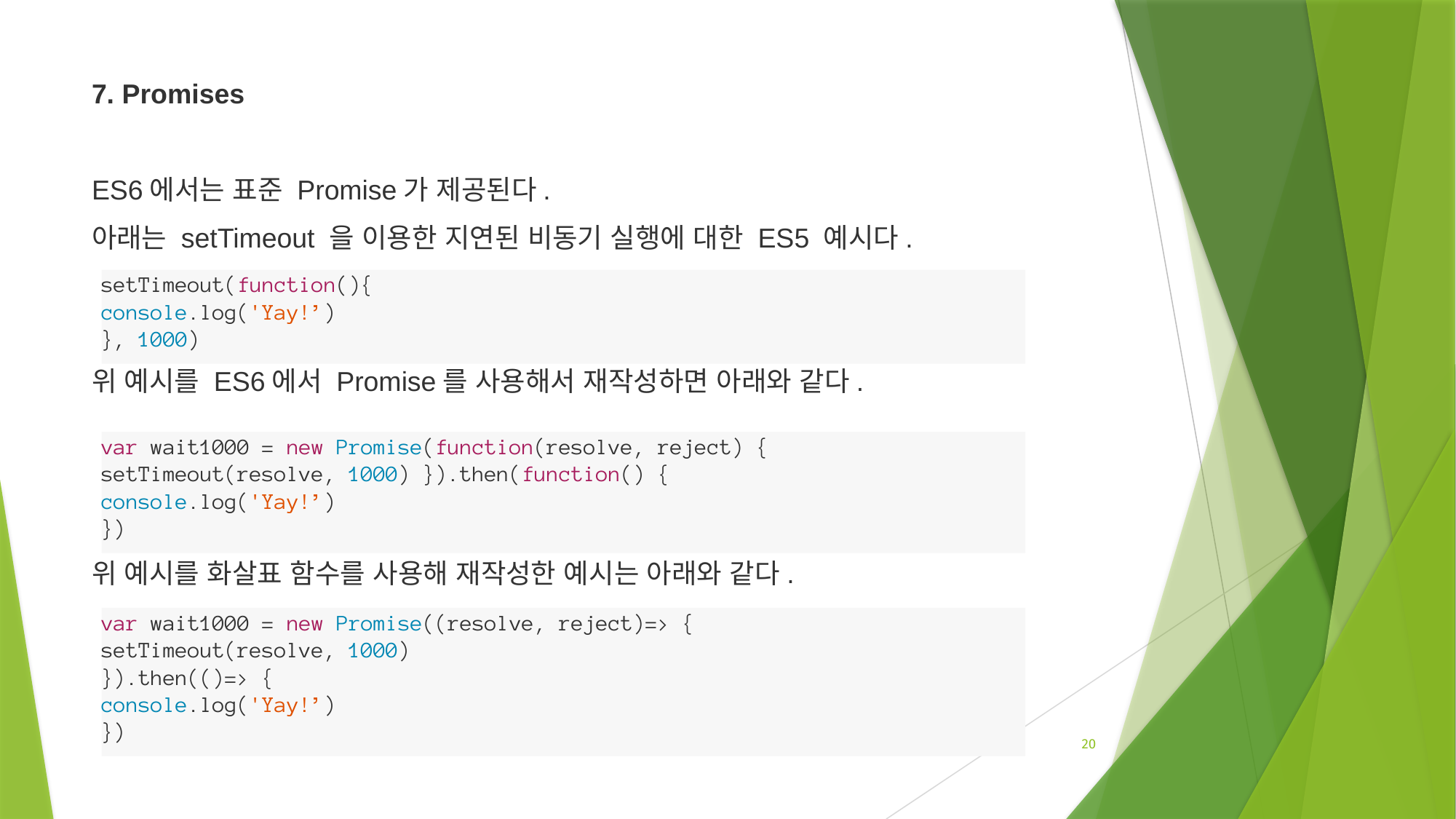

7. Promises

ES6에서는 표준 Promise가 제공된다.
아래는 setTimeout 을 이용한 지연된 비동기 실행에 대한 ES5 예시다.

위 예시를 ES6에서 Promise를 사용해서 재작성하면 아래와 같다.

위 예시를 화살표 함수를 사용해 재작성한 예시는 아래와 같다.

setTimeout(function(){
console.log('Yay!’)
}, 1000)
var wait1000 = new Promise(function(resolve, reject) {
setTimeout(resolve, 1000) }).then(function() {
console.log('Yay!’)
})
var wait1000 = new Promise((resolve, reject)=> {
setTimeout(resolve, 1000)
}).then(()=> {
console.log('Yay!’)
})
20